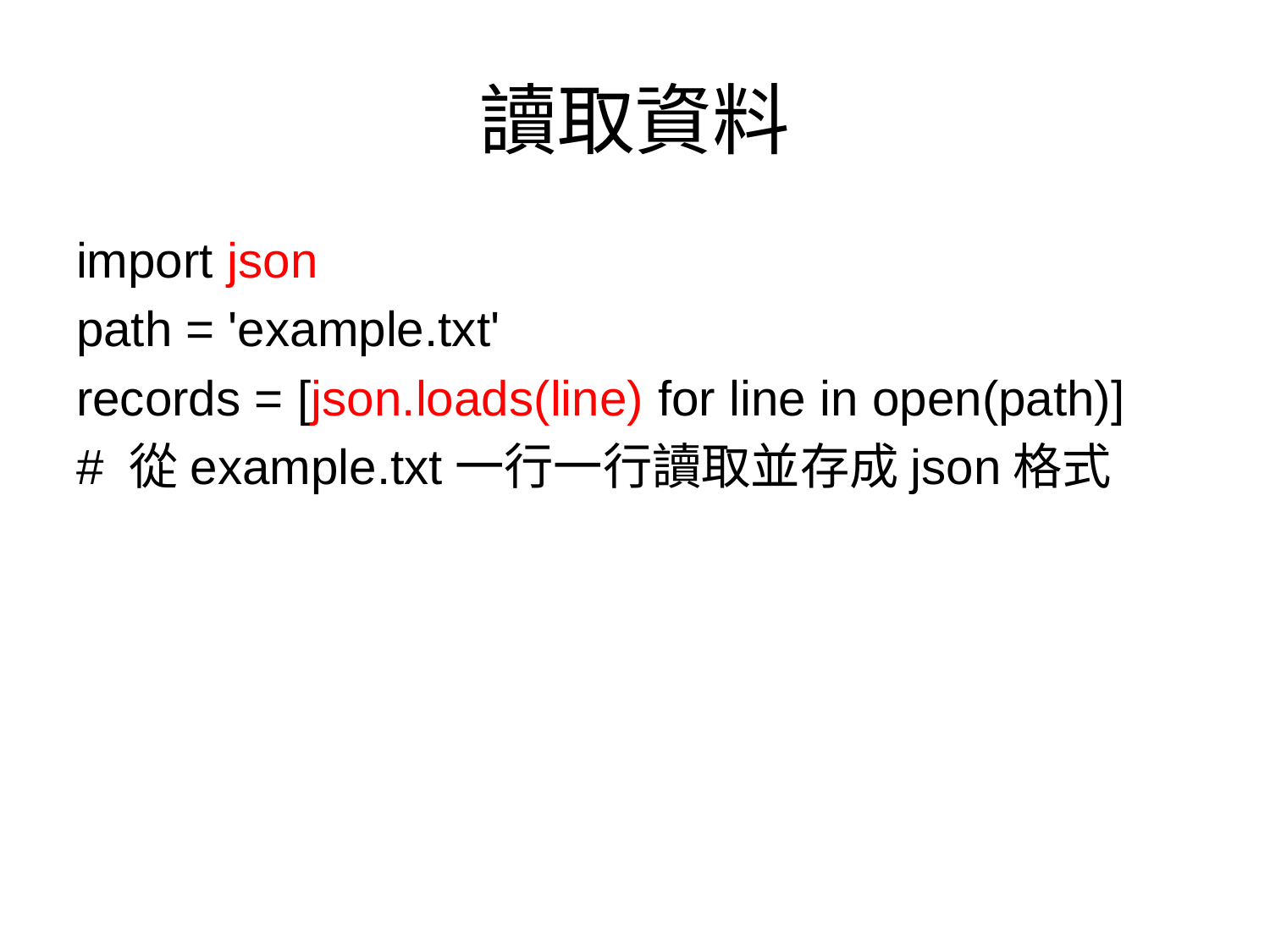

# 讀取資料
import json
path = 'example.txt'
records = [json.loads(line) for line in open(path)]
# 從example.txt一行一行讀取並存成json格式